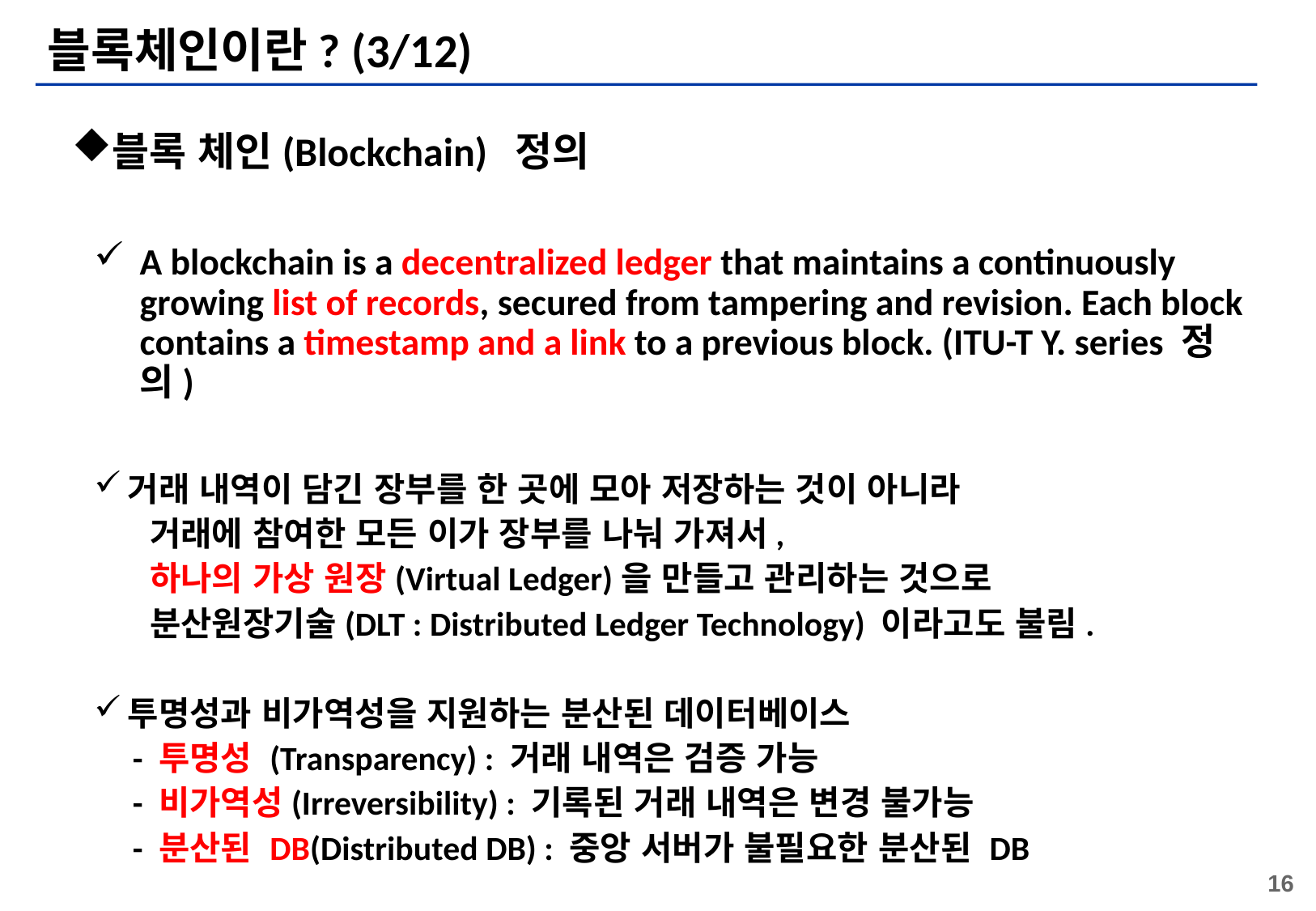

# 블록체인이란? (3/12)
블록 체인(Blockchain)  정의

A blockchain is a decentralized ledger that maintains a continuously growing list of records, secured from tampering and revision. Each block contains a timestamp and a link to a previous block. (ITU-T Y. series 정의)

거래 내역이 담긴 장부를 한 곳에 모아 저장하는 것이 아니라
     거래에 참여한 모든 이가 장부를 나눠 가져서,
     하나의 가상 원장(Virtual Ledger)을 만들고 관리하는 것으로
     분산원장기술(DLT : Distributed Ledger Technology) 이라고도 불림.

투명성과 비가역성을 지원하는 분산된 데이터베이스
     - 투명성 (Transparency) : 거래 내역은 검증 가능
     - 비가역성(Irreversibility) : 기록된 거래 내역은 변경 불가능
     - 분산된 DB(Distributed DB) : 중앙 서버가 불필요한 분산된 DB